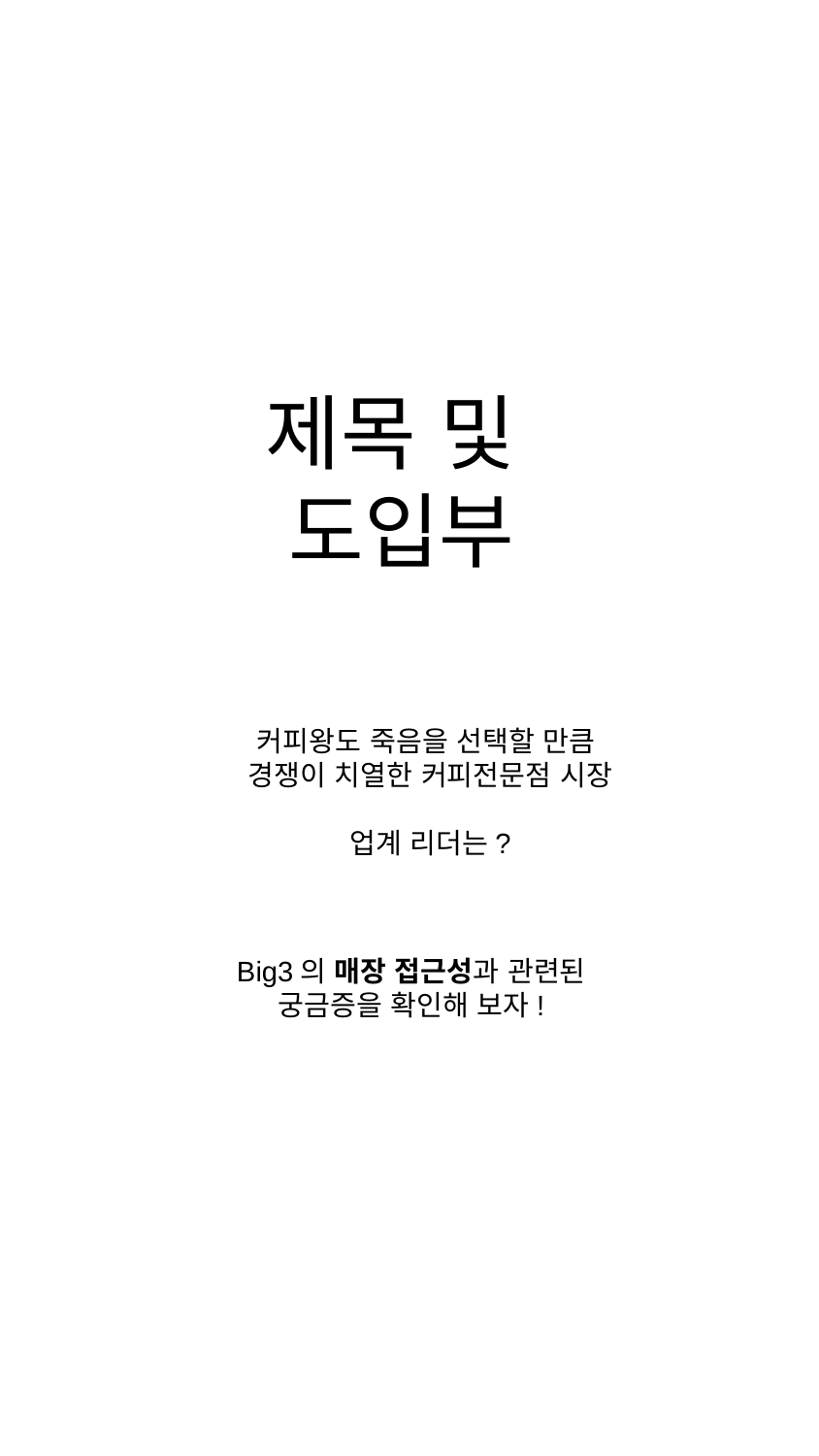

# 제목 및 도입부
커피왕도 죽음을 선택할 만큼
경쟁이 치열한 커피전문점 시장

업계 리더는?

Big3의 매장 접근성과 관련된
궁금증을 확인해 보자!